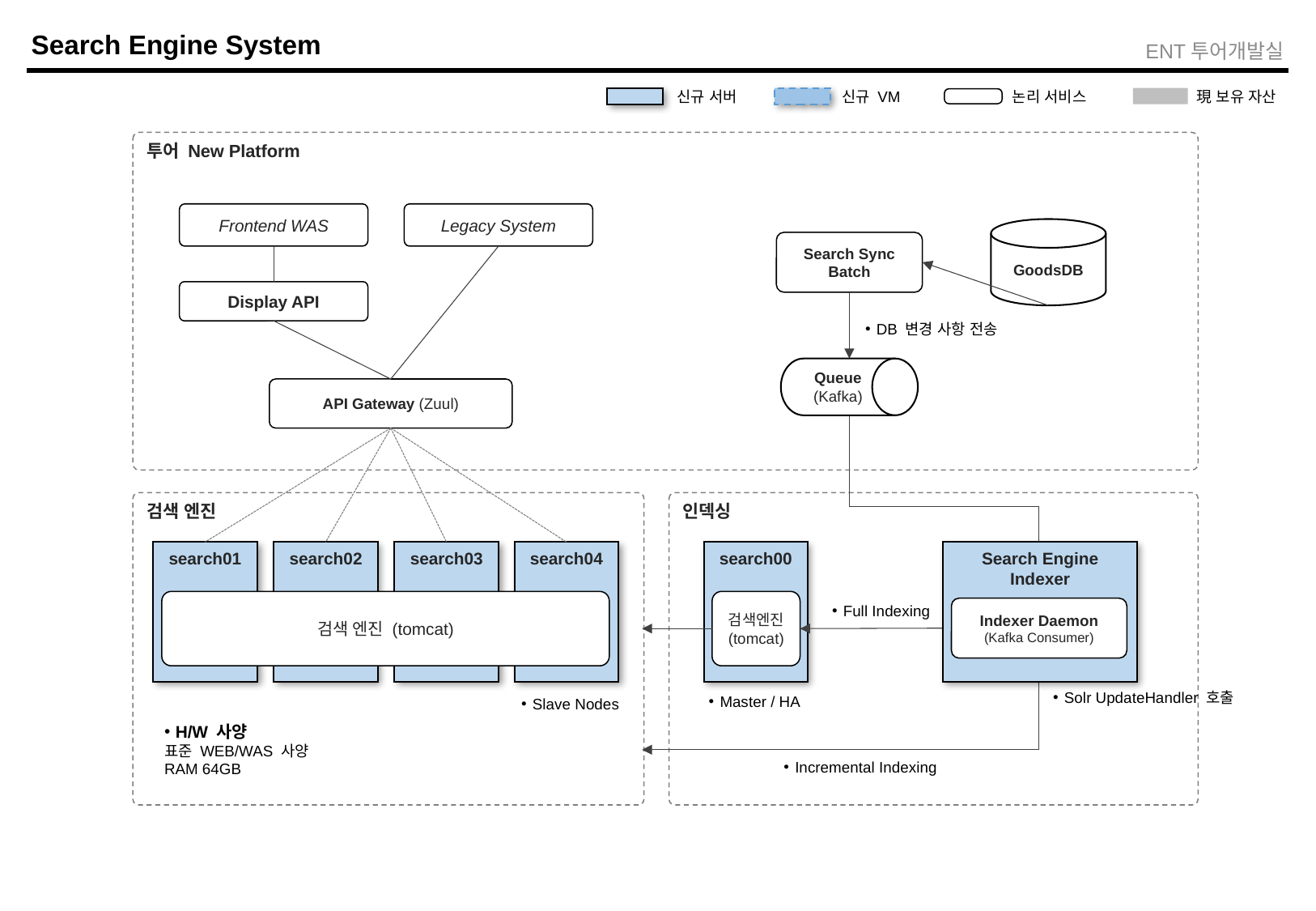

# Search Engine System
ENT투어개발실
신규 서버
신규 VM
논리 서비스
現 보유 자산

투어 New Platform
Frontend WAS
Legacy System
GoodsDB
Search Sync
Batch
Display API
DB 변경 사항 전송
Queue
(Kafka)
API Gateway (Zuul)
검색 엔진
인덱싱
search01
search02
search03
search04
search00
Search Engine
Indexer
검색 엔진 (tomcat)
검색엔진 (tomcat)
Full Indexing
Indexer Daemon
(Kafka Consumer)
Solr UpdateHandler 호출
Master / HA
Slave Nodes
H/W 사양
표준 WEB/WAS 사양
RAM 64GB
Incremental Indexing